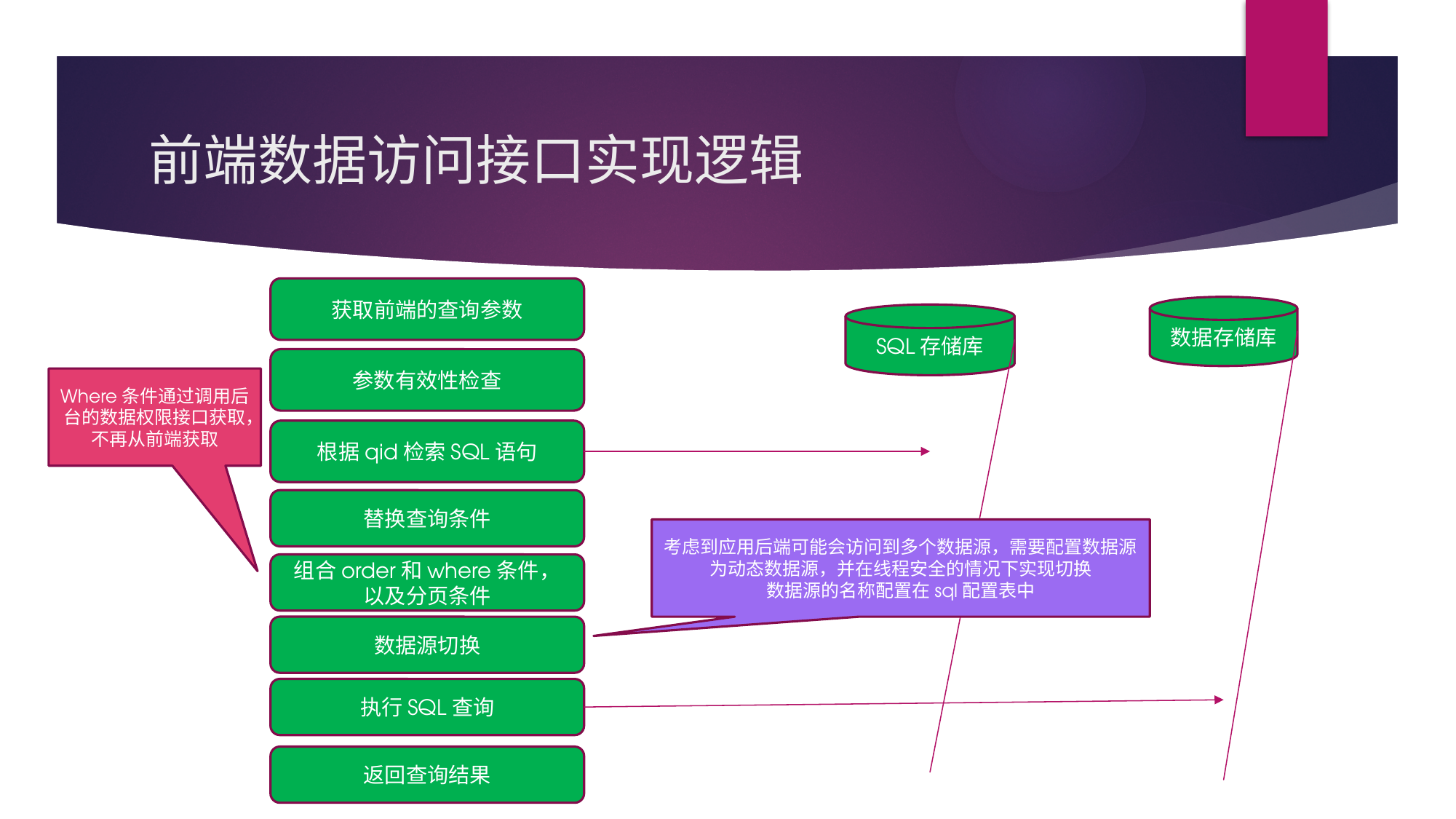

# 前端数据访问接口实现逻辑
获取前端的查询参数
数据存储库
SQL存储库
参数有效性检查
Where条件通过调用后台的数据权限接口获取，不再从前端获取
根据qid检索SQL语句
替换查询条件
考虑到应用后端可能会访问到多个数据源，需要配置数据源为动态数据源，并在线程安全的情况下实现切换
数据源的名称配置在sql配置表中
组合order和where条件，以及分页条件
数据源切换
执行SQL查询
返回查询结果